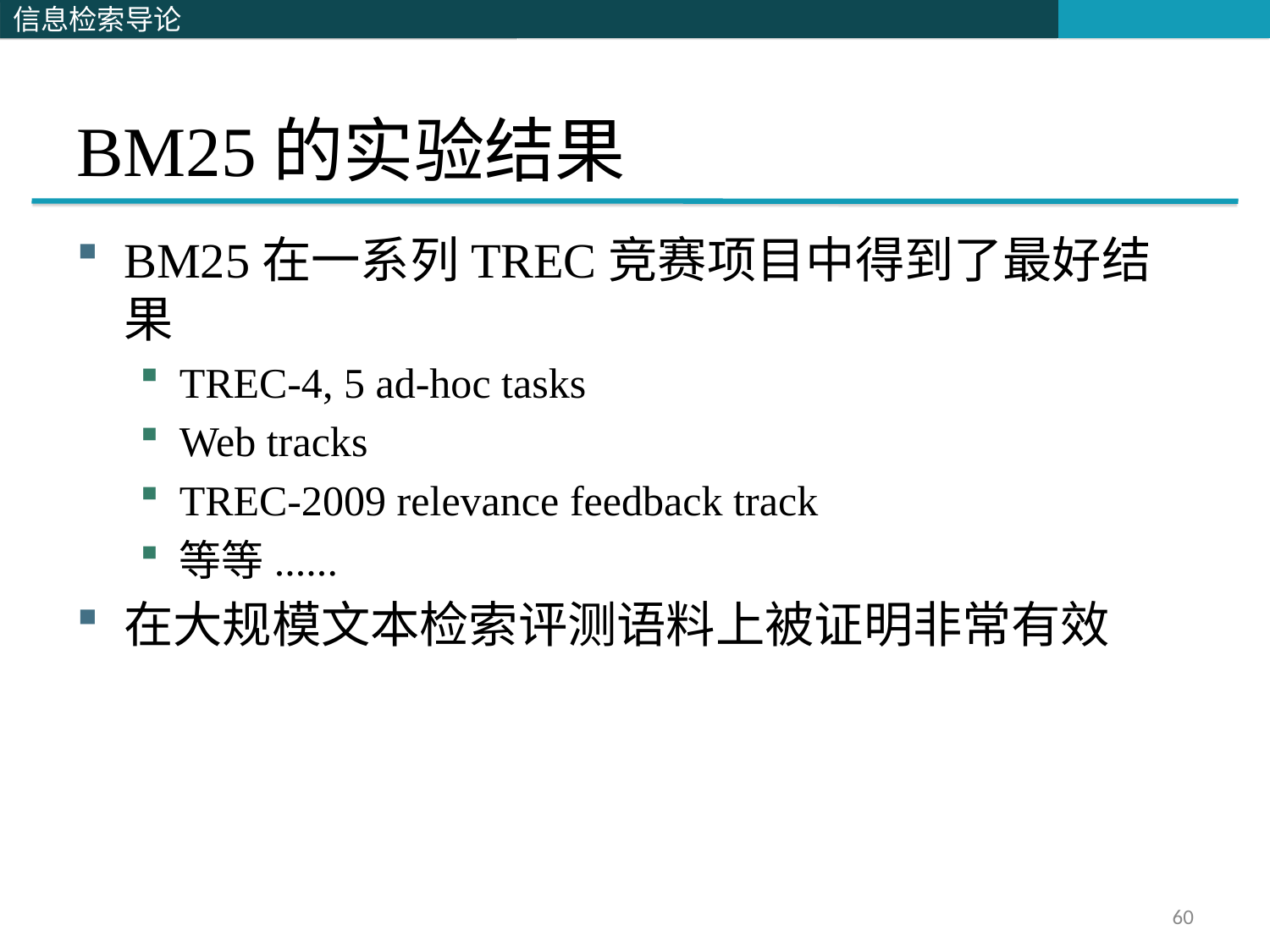

# BM25的实验结果
BM25在一系列TREC竞赛项目中得到了最好结果
TREC-4, 5 ad-hoc tasks
Web tracks
TREC-2009 relevance feedback track
等等......
在大规模文本检索评测语料上被证明非常有效
60